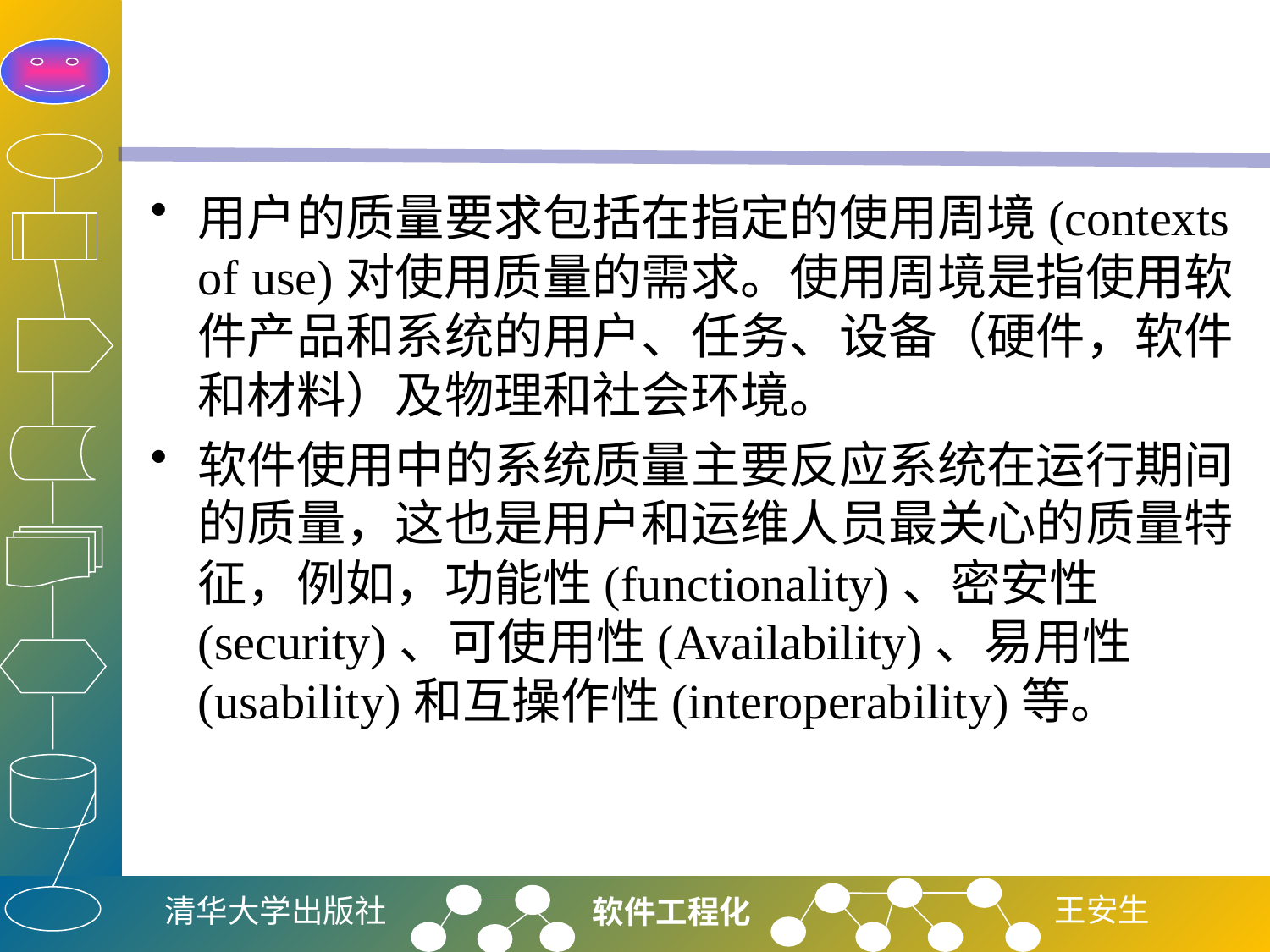

#
用户的质量要求包括在指定的使用周境(contexts of use)对使用质量的需求。使用周境是指使用软件产品和系统的用户、任务、设备（硬件，软件和材料）及物理和社会环境。
软件使用中的系统质量主要反应系统在运行期间的质量，这也是用户和运维人员最关心的质量特征，例如，功能性(functionality)、密安性(security)、可使用性(Availability)、易用性(usability)和互操作性(interoperability)等。